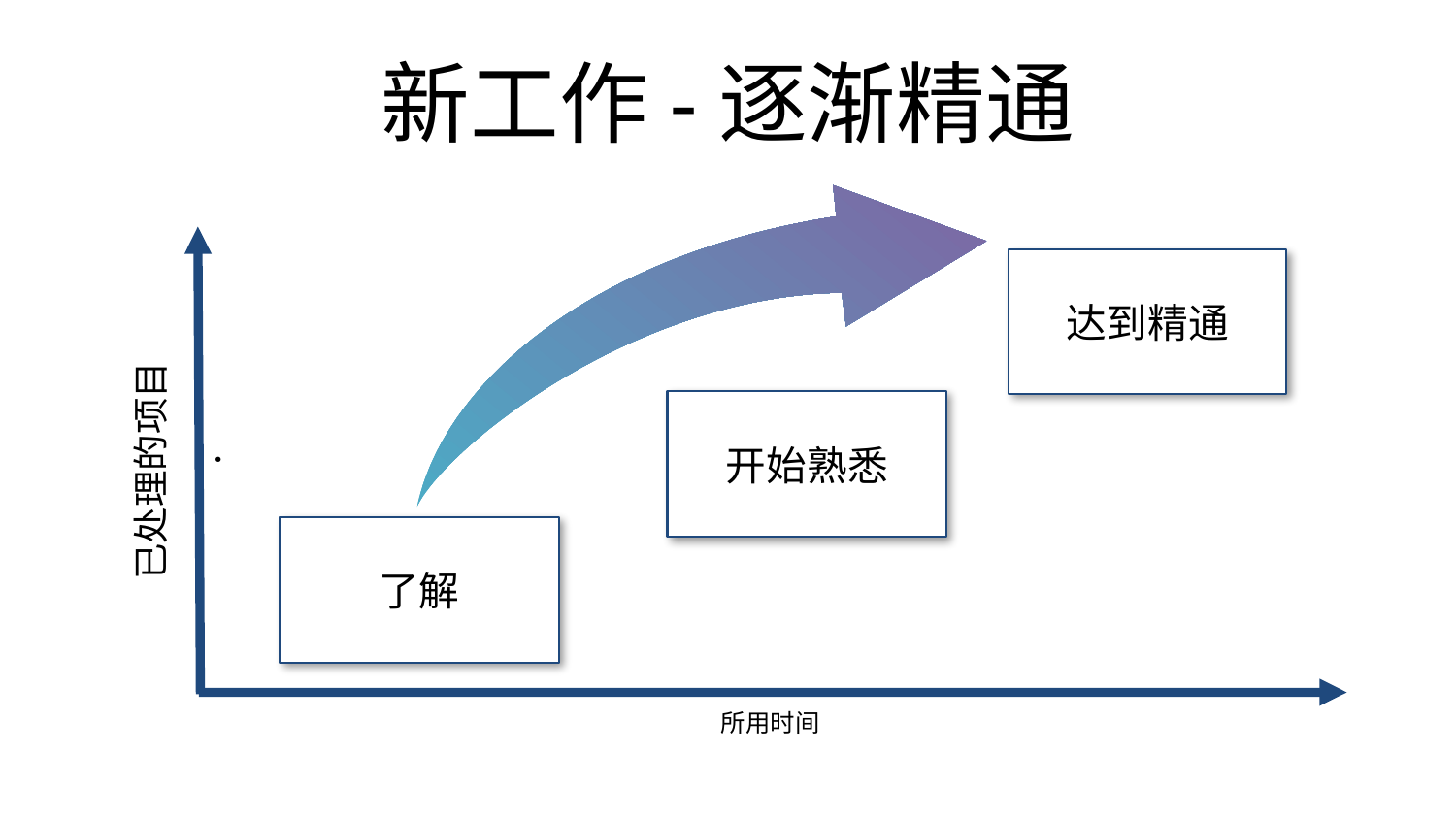

# 新工作-逐渐精通

·
达到精通
开始熟悉
已处理的项目
了解

所用时间